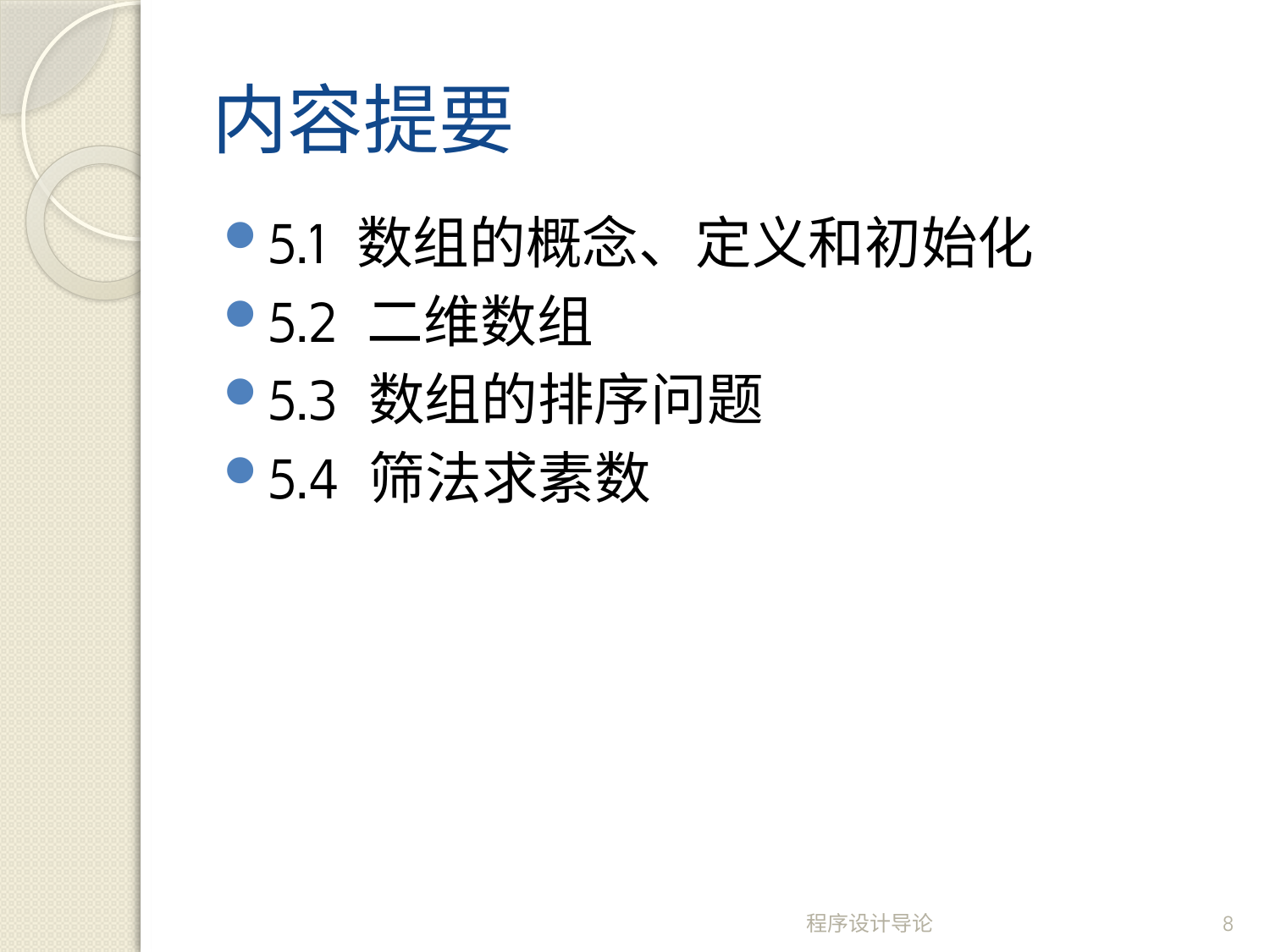

# 内容提要
5.1 数组的概念、定义和初始化
5.2 二维数组
5.3 数组的排序问题
5.4 筛法求素数
程序设计导论
8